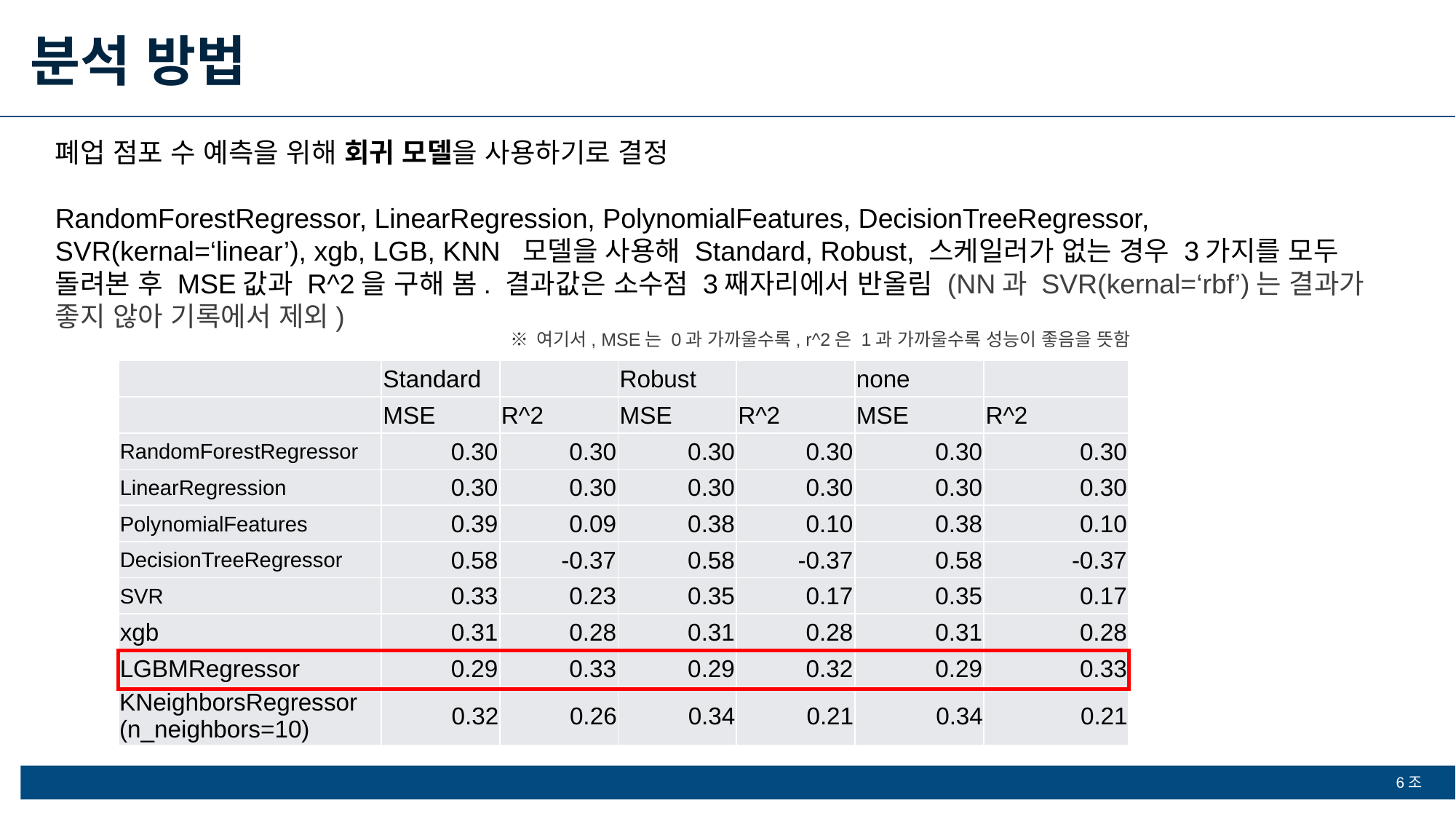

분석 방법
폐업 점포 수 예측을 위해 회귀 모델을 사용하기로 결정

RandomForestRegressor, LinearRegression, PolynomialFeatures, DecisionTreeRegressor, SVR(kernal=‘linear’), xgb, LGB, KNN  모델을 사용해 Standard, Robust, 스케일러가 없는 경우 3가지를 모두 돌려본 후 MSE값과 R^2을 구해 봄. 결과값은 소수점 3째자리에서 반올림 (NN과 SVR(kernal=‘rbf’)는 결과가 좋지 않아 기록에서 제외)

※ 여기서, MSE는 0과 가까울수록, r^2은 1과 가까울수록 성능이 좋음을 뜻함
|  | Standard |  | Robust |  | none |  |
| --- | --- | --- | --- | --- | --- | --- |
|  | MSE | R^2 | MSE | R^2 | MSE | R^2 |
| RandomForestRegressor | 0.30 | 0.30 | 0.30 | 0.30 | 0.30 | 0.30 |
| LinearRegression | 0.30 | 0.30 | 0.30 | 0.30 | 0.30 | 0.30 |
| PolynomialFeatures | 0.39 | 0.09 | 0.38 | 0.10 | 0.38 | 0.10 |
| DecisionTreeRegressor | 0.58 | -0.37 | 0.58 | -0.37 | 0.58 | -0.37 |
| SVR | 0.33 | 0.23 | 0.35 | 0.17 | 0.35 | 0.17 |
| xgb | 0.31 | 0.28 | 0.31 | 0.28 | 0.31 | 0.28 |
| LGBMRegressor | 0.29 | 0.33 | 0.29 | 0.32 | 0.29 | 0.33 |
| KNeighborsRegressor (n\_neighbors=10) | 0.32 | 0.26 | 0.34 | 0.21 | 0.34 | 0.21 |